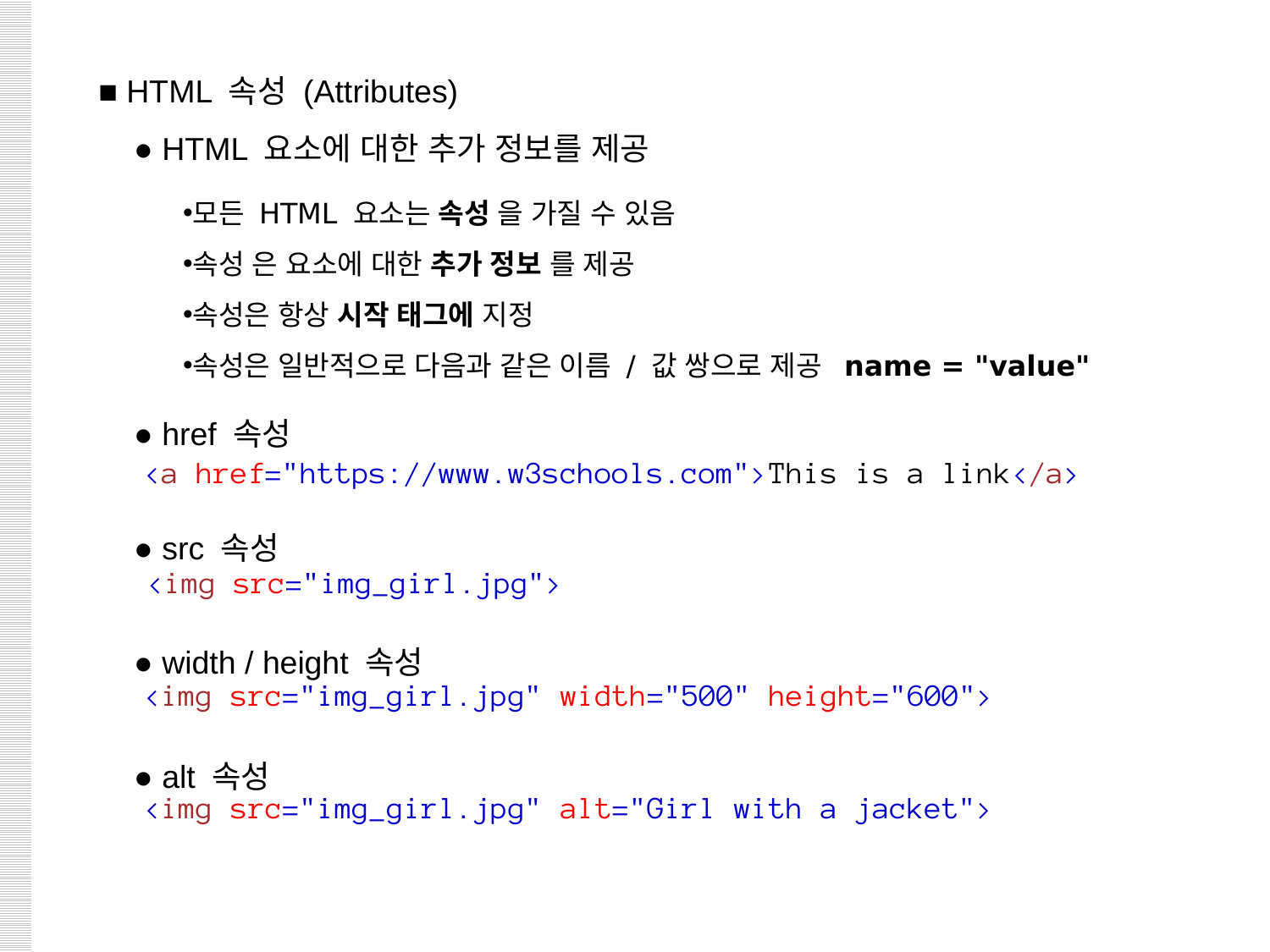

■ HTML 속성 (Attributes)
    ● HTML 요소에 대한 추가 정보를 제공

    ● href 속성

    ● src 속성

    ● width / height 속성

    ● alt 속성

모든 HTML 요소는 속성 을 가질 수 있음
속성 은 요소에 대한 추가 정보 를 제공
속성은 항상 시작 태그에 지정
속성은 일반적으로 다음과 같은 이름 / 값 쌍으로 제공  name = "value"
<a href="https://www.w3schools.com">This is a link</a>
<img src="img_girl.jpg">
<img src="img_girl.jpg" width="500" height="600">
<img src="img_girl.jpg" alt="Girl with a jacket">